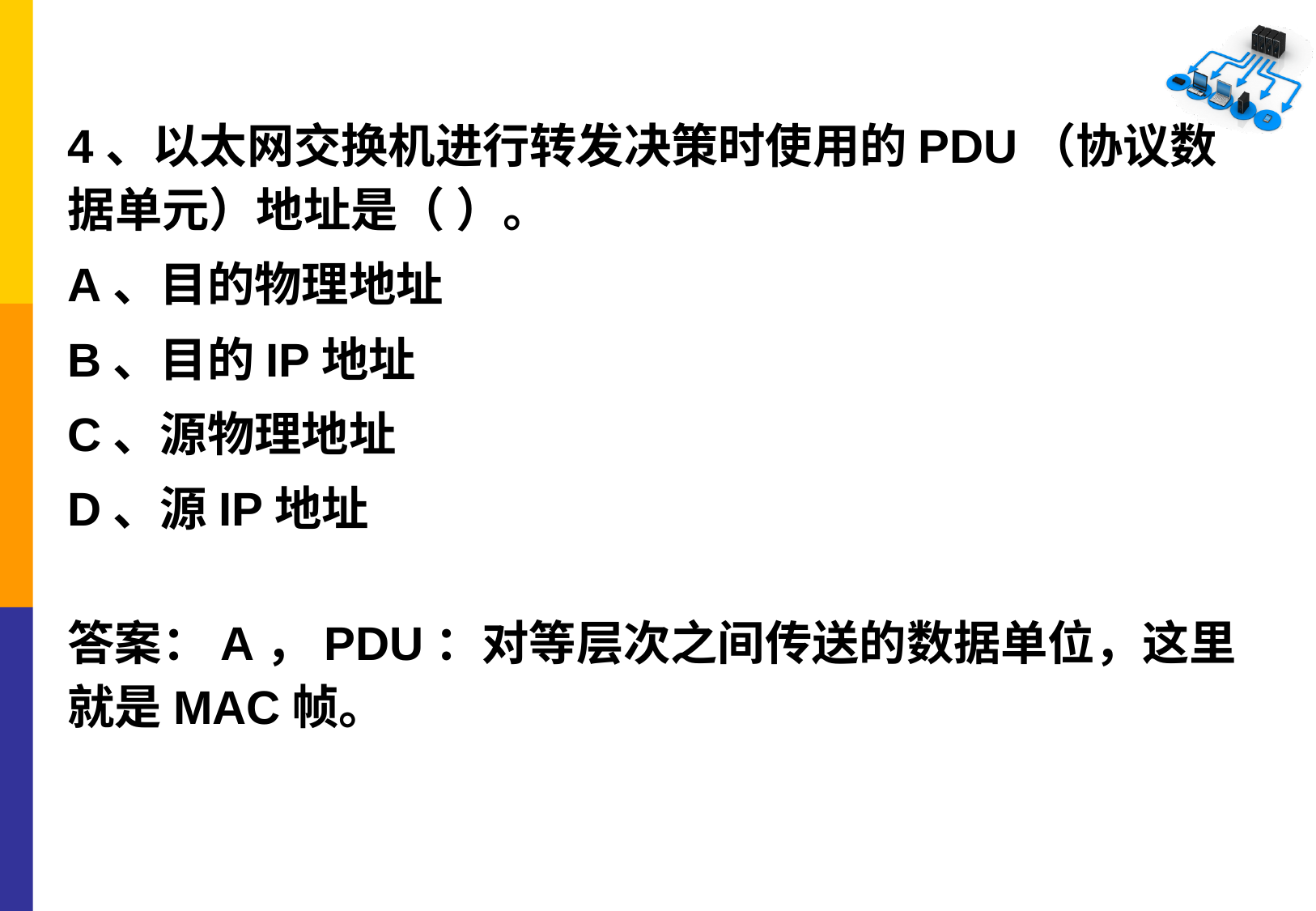

4、以太网交换机进行转发决策时使用的PDU（协议数据单元）地址是（ ）。
A、目的物理地址
B、目的IP地址
C、源物理地址
D、源IP地址
答案：A，PDU：对等层次之间传送的数据单位，这里就是MAC帧。